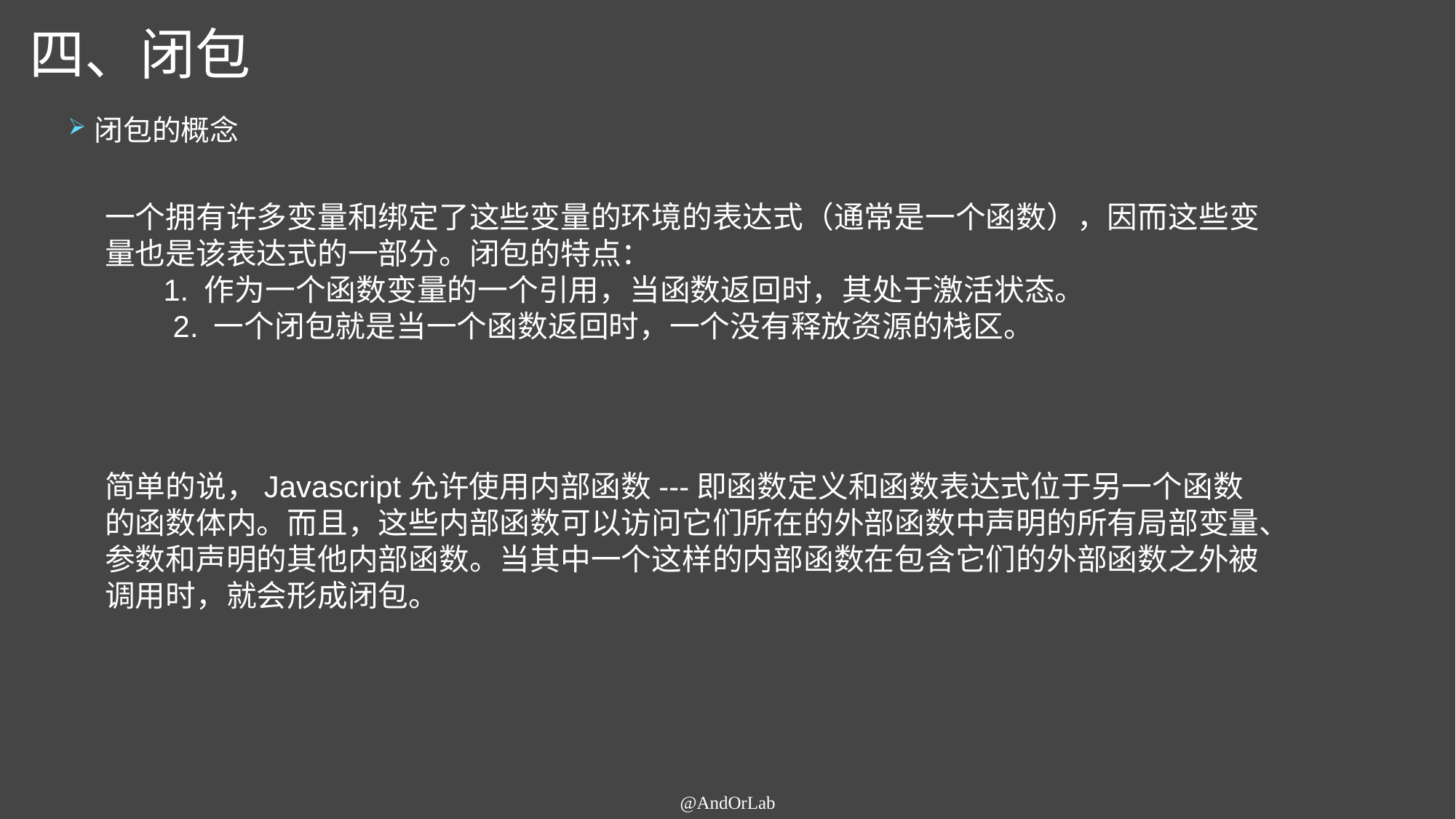

# 四、闭包
闭包的概念

一个拥有许多变量和绑定了这些变量的环境的表达式（通常是一个函数），因而这些变量也是该表达式的一部分。闭包的特点：
       1. 作为一个函数变量的一个引用，当函数返回时，其处于激活状态。
　　2. 一个闭包就是当一个函数返回时，一个没有释放资源的栈区。
简单的说，Javascript允许使用内部函数---即函数定义和函数表达式位于另一个函数的函数体内。而且，这些内部函数可以访问它们所在的外部函数中声明的所有局部变量、参数和声明的其他内部函数。当其中一个这样的内部函数在包含它们的外部函数之外被调用时，就会形成闭包。
@AndOrLab